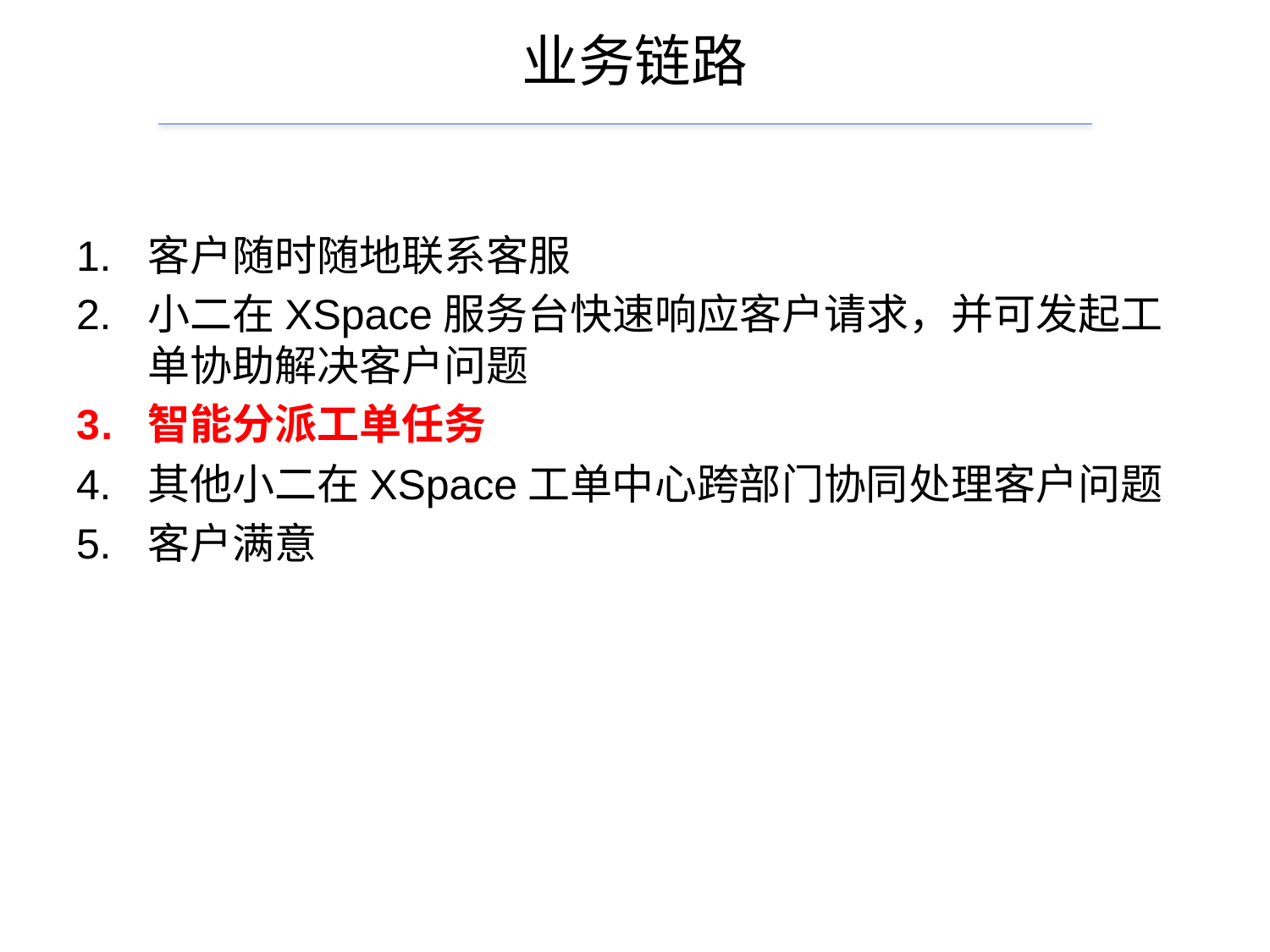

# 业务链路
客户随时随地联系客服
小二在XSpace服务台快速响应客户请求，并可发起工单协助解决客户问题
智能分派工单任务
其他小二在XSpace工单中心跨部门协同处理客户问题
客户满意